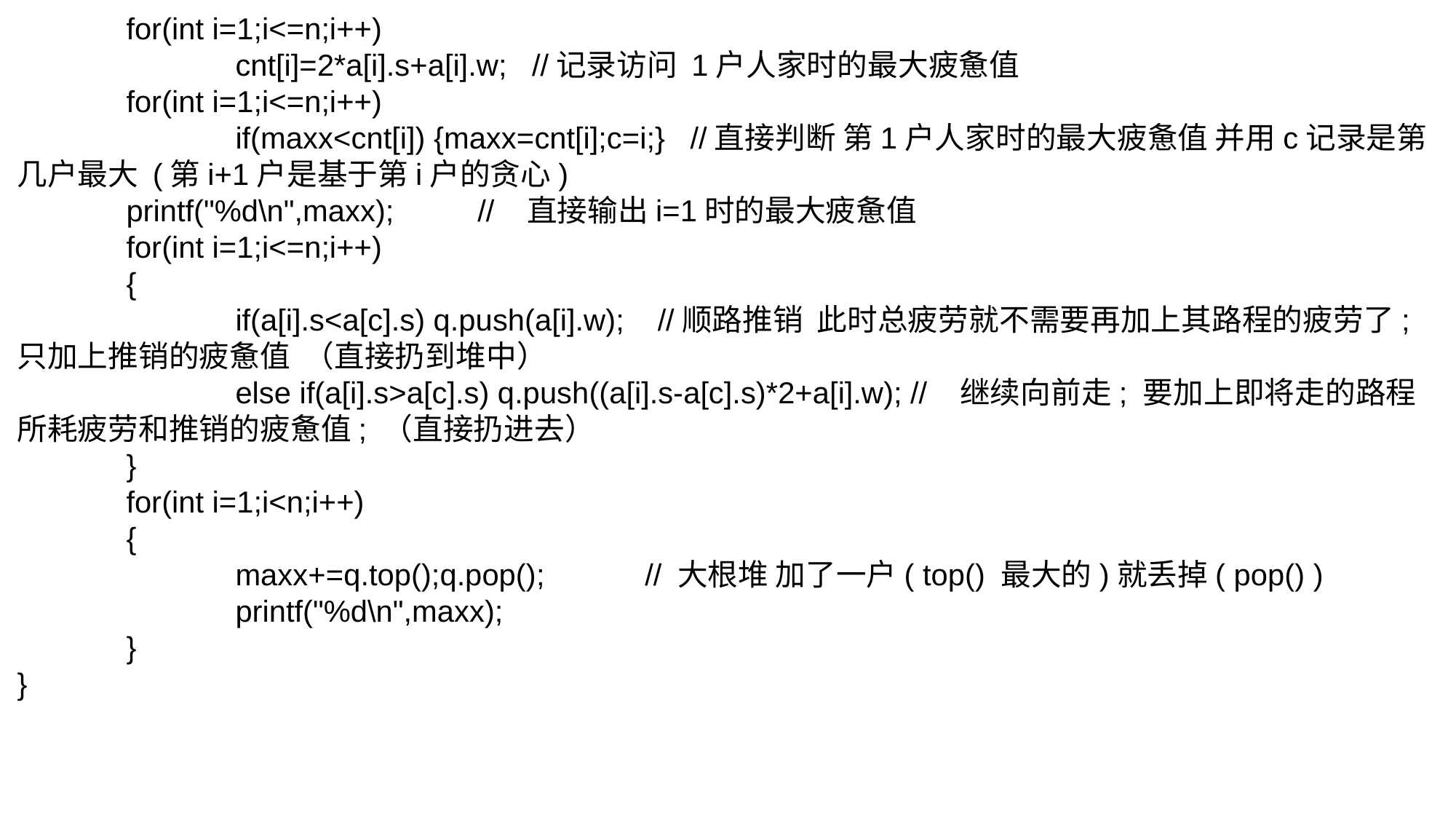

for(int i=1;i<=n;i++)
		cnt[i]=2*a[i].s+a[i].w;   //记录访问 1户人家时的最大疲惫值
	for(int i=1;i<=n;i++)
		if(maxx<cnt[i]) {maxx=cnt[i];c=i;}   //直接判断 第1户人家时的最大疲惫值 并用c记录是第几户最大 (第i+1户是基于第i户的贪心)
	printf("%d\n",maxx);          //   直接输出i=1时的最大疲惫值
	for(int i=1;i<=n;i++)
	{
		if(a[i].s<a[c].s) q.push(a[i].w);    //顺路推销  此时总疲劳就不需要再加上其路程的疲劳了;只加上推销的疲惫值  （直接扔到堆中）
		else if(a[i].s>a[c].s) q.push((a[i].s-a[c].s)*2+a[i].w); //   继续向前走; 要加上即将走的路程所耗疲劳和推销的疲惫值; （直接扔进去）
	}
	for(int i=1;i<n;i++)
	{
		maxx+=q.top();q.pop();            // 大根堆 加了一户( top() 最大的)就丢掉( pop() )
		printf("%d\n",maxx);
	}
}